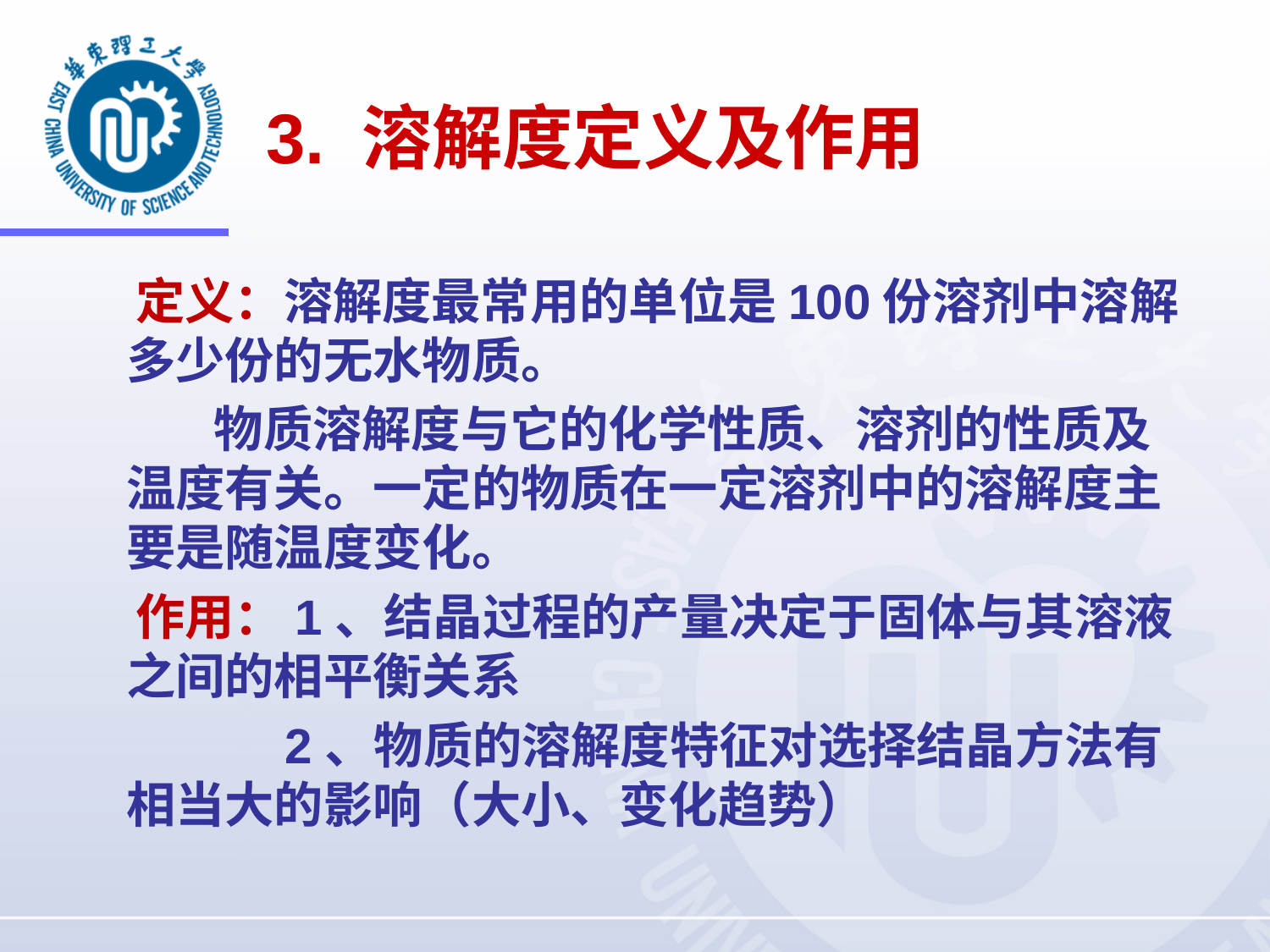

# 3. 溶解度定义及作用
    定义：溶解度最常用的单位是100份溶剂中溶解多少份的无水物质。
           物质溶解度与它的化学性质、溶剂的性质及温度有关。一定的物质在一定溶剂中的溶解度主要是随温度变化。
    作用：1、结晶过程的产量决定于固体与其溶液之间的相平衡关系
               2、物质的溶解度特征对选择结晶方法有相当大的影响（大小、变化趋势）